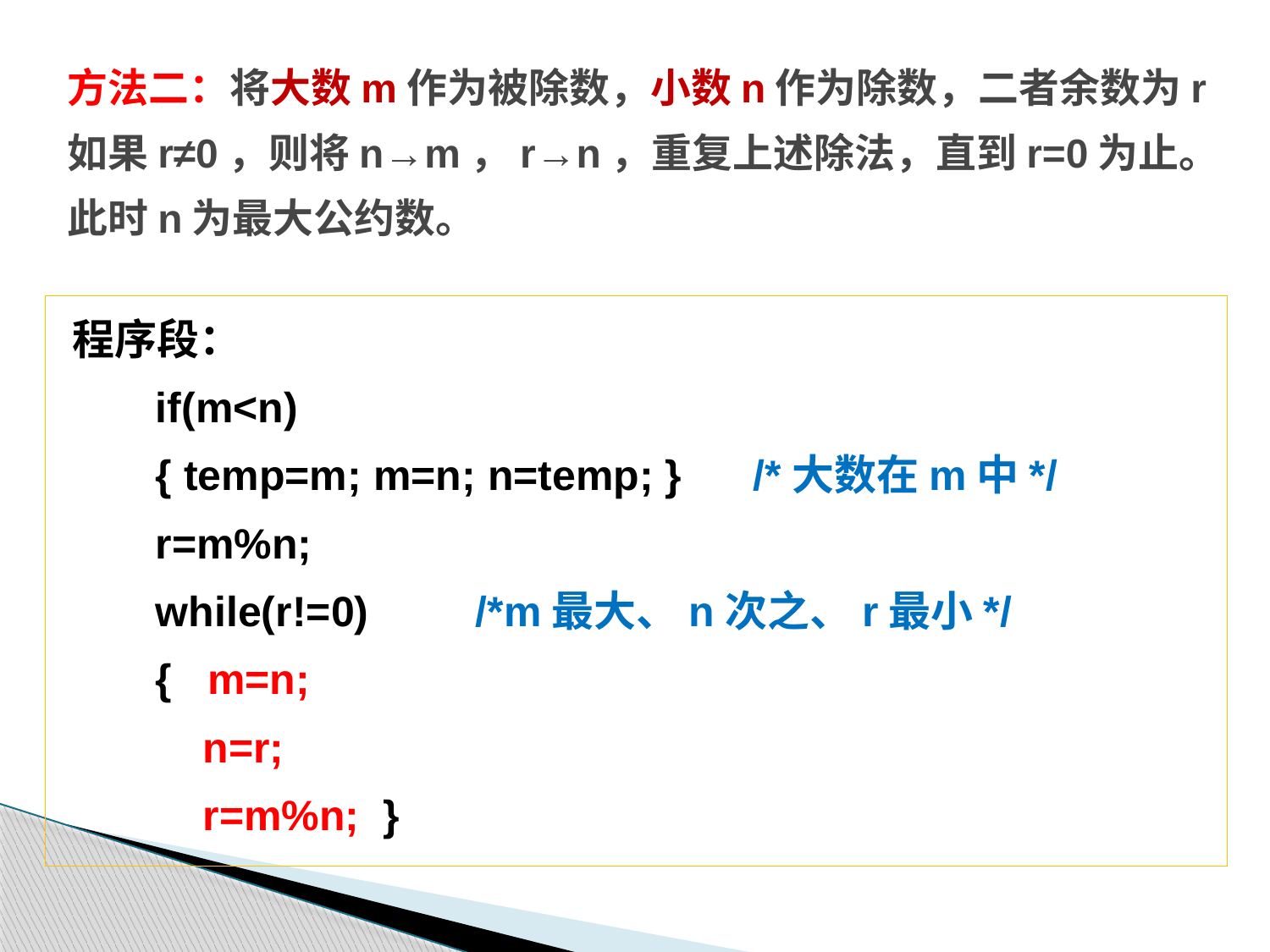

方法二：将大数m作为被除数，小数n作为除数，二者余数为r
如果r≠0，则将n→m，r→n，重复上述除法，直到r=0为止。
此时n为最大公约数。
程序段：
       if(m<n)
       { temp=m; m=n; n=temp; }      /*大数在m中*/
       r=m%n;
       while(r!=0)         /*m最大、n次之、r最小*/
       {   m=n;
           n=r;
           r=m%n;  }